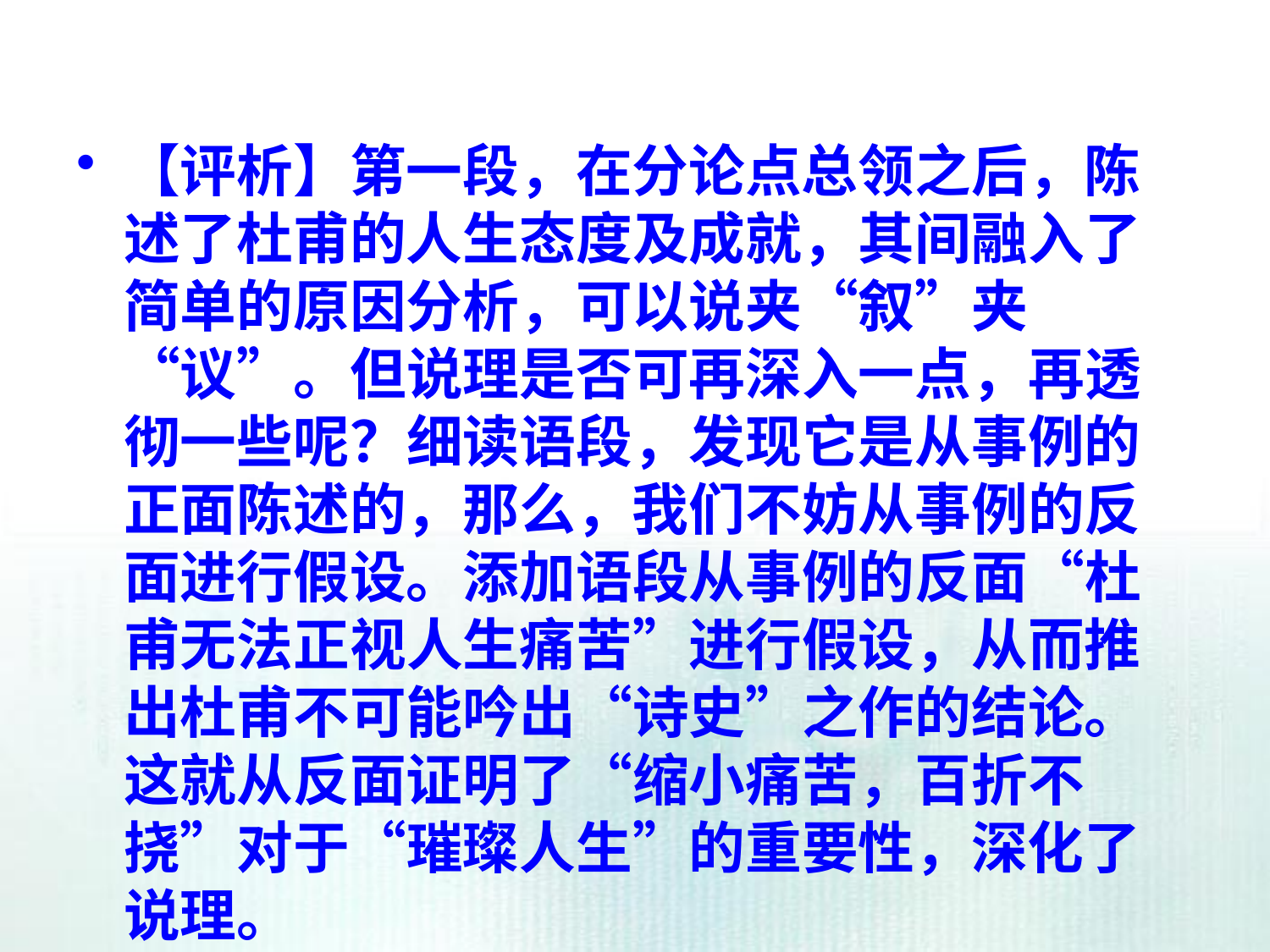

#
【评析】第一段，在分论点总领之后，陈述了杜甫的人生态度及成就，其间融入了简单的原因分析，可以说夹“叙”夹“议”。但说理是否可再深入一点，再透彻一些呢？细读语段，发现它是从事例的正面陈述的，那么，我们不妨从事例的反面进行假设。添加语段从事例的反面“杜甫无法正视人生痛苦”进行假设，从而推出杜甫不可能吟出“诗史”之作的结论。这就从反面证明了“缩小痛苦，百折不挠”对于“璀璨人生”的重要性，深化了说理。